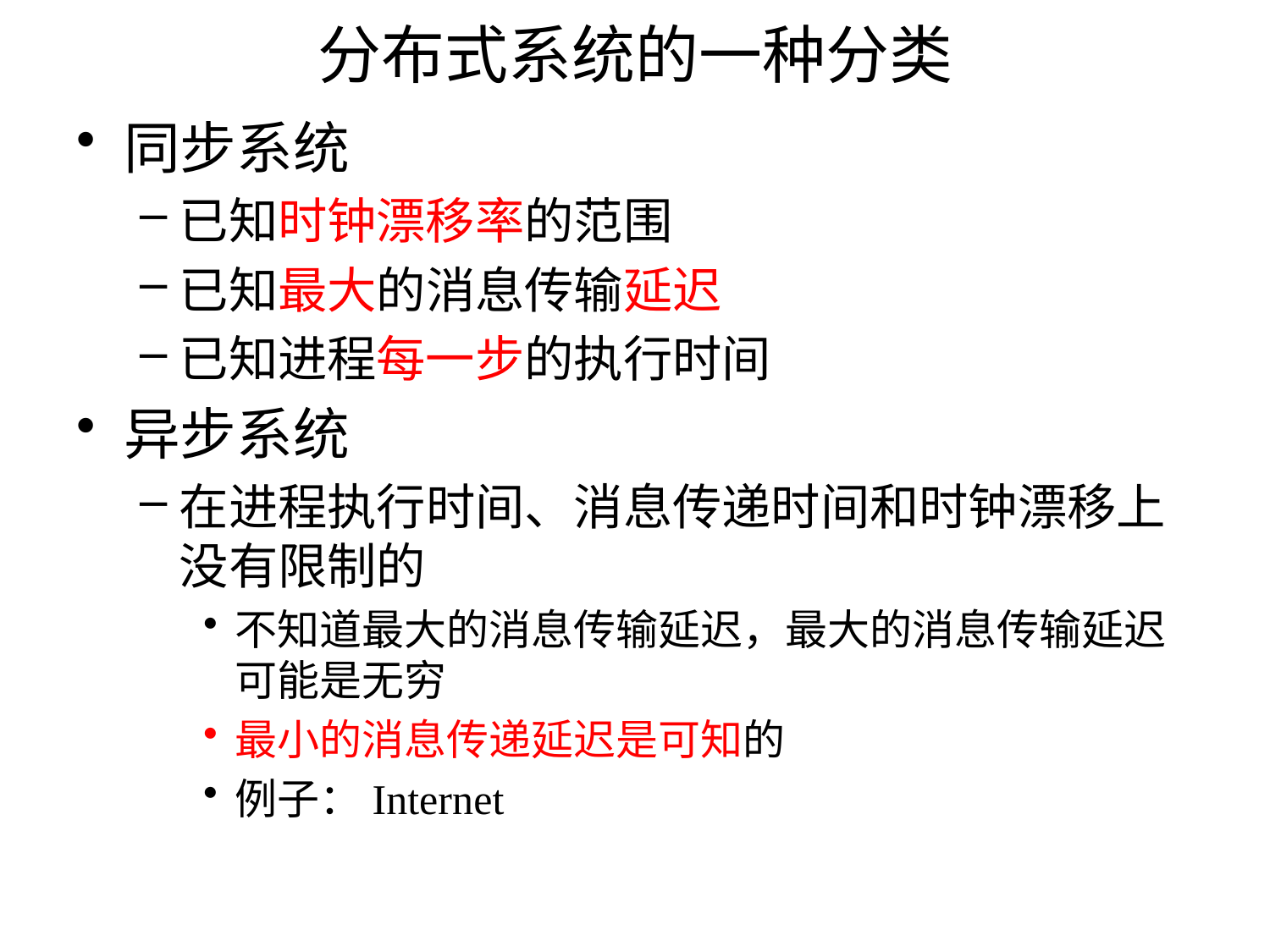

# 分布式系统的一种分类
同步系统
已知时钟漂移率的范围
已知最大的消息传输延迟
已知进程每一步的执行时间
异步系统
在进程执行时间、消息传递时间和时钟漂移上没有限制的
不知道最大的消息传输延迟，最大的消息传输延迟可能是无穷
最小的消息传递延迟是可知的
例子：Internet